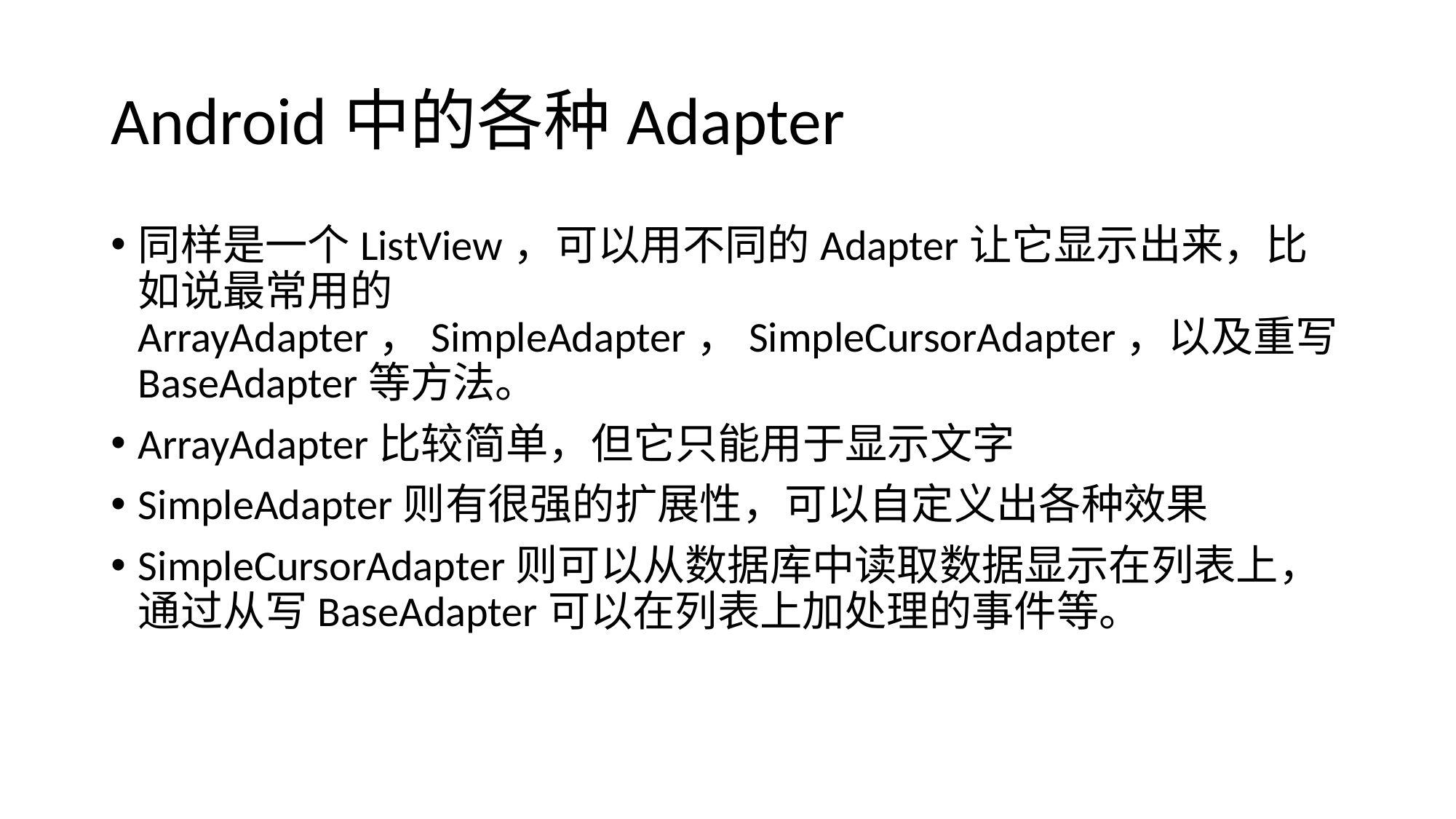

# Android中的各种Adapter
同样是一个ListView，可以用不同的Adapter让它显示出来，比如说最常用的ArrayAdapter，SimpleAdapter，SimpleCursorAdapter，以及重写BaseAdapter等方法。
ArrayAdapter比较简单，但它只能用于显示文字
SimpleAdapter则有很强的扩展性，可以自定义出各种效果
SimpleCursorAdapter则可以从数据库中读取数据显示在列表上，通过从写BaseAdapter可以在列表上加处理的事件等。